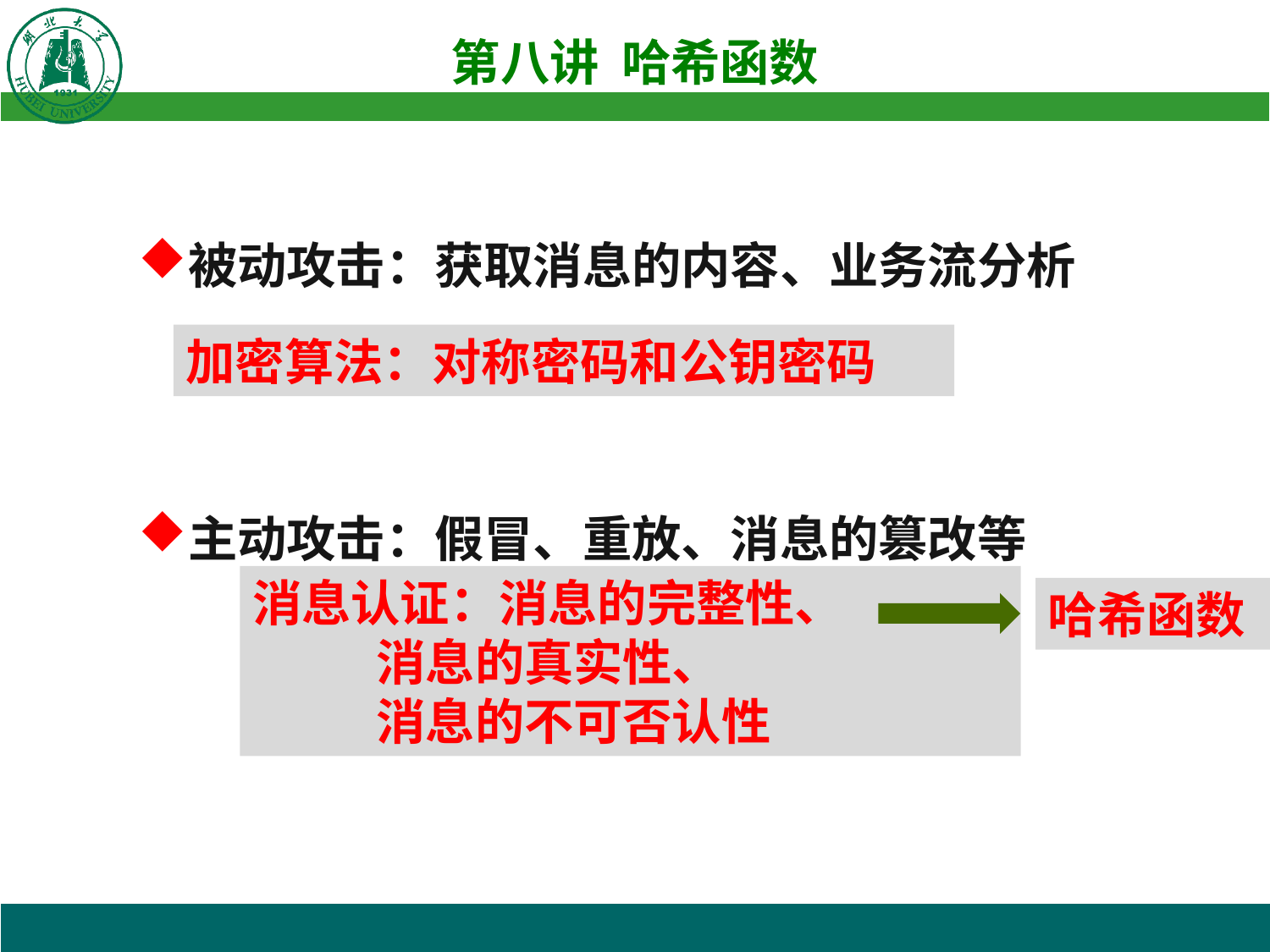

被动攻击：获取消息的内容、业务流分析

主动攻击：假冒、重放、消息的篡改等
加密算法：对称密码和公钥密码
消息认证：消息的完整性、
          消息的真实性、
          消息的不可否认性
哈希函数